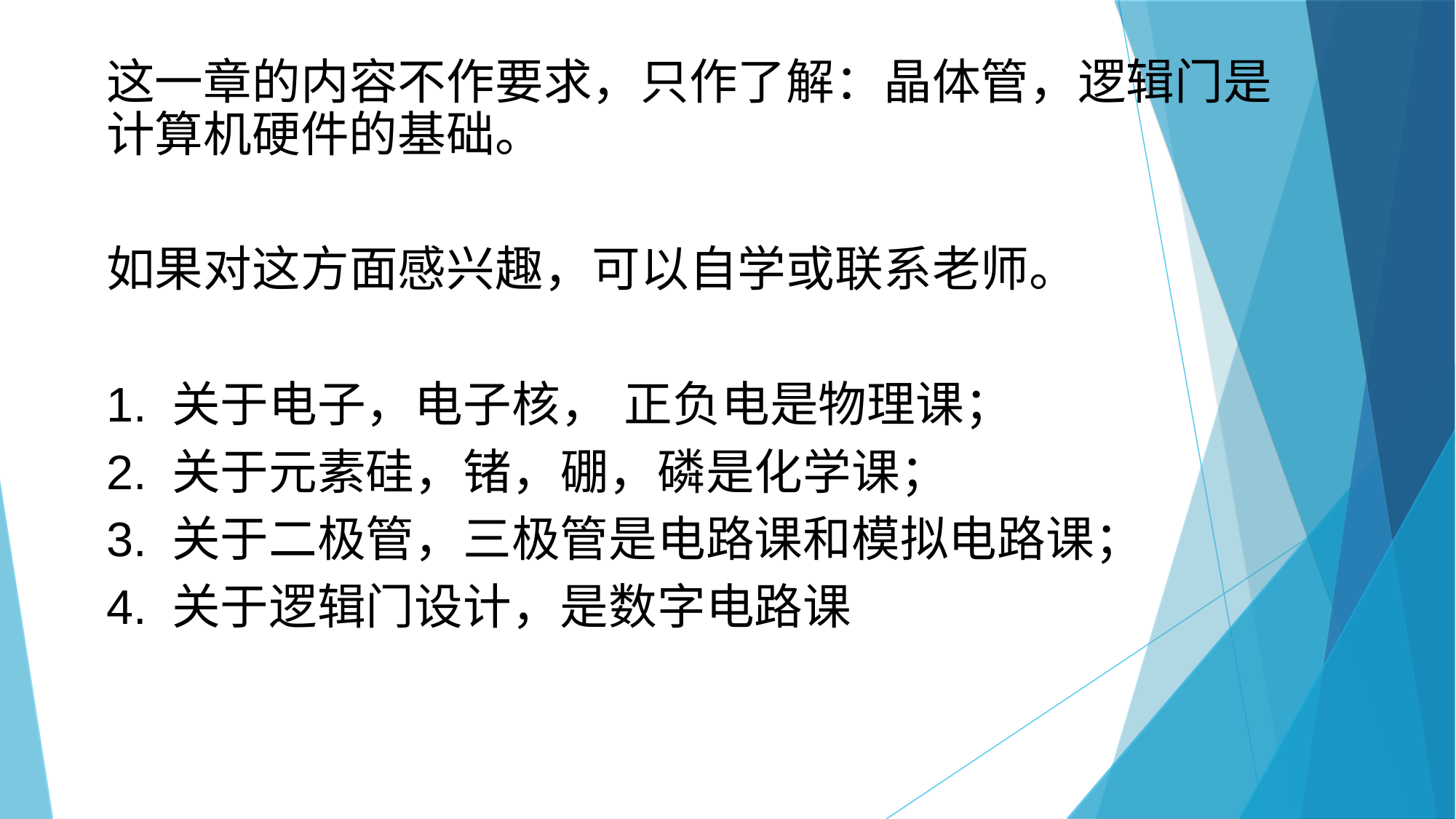

# 这一章的内容不作要求，只作了解：晶体管，逻辑门是计算机硬件的基础。

如果对这方面感兴趣，可以自学或联系老师。

1. 关于电子，电子核， 正负电是物理课；
2. 关于元素硅，锗，硼，磷是化学课；
3. 关于二极管，三极管是电路课和模拟电路课；
4. 关于逻辑门设计，是数字电路课